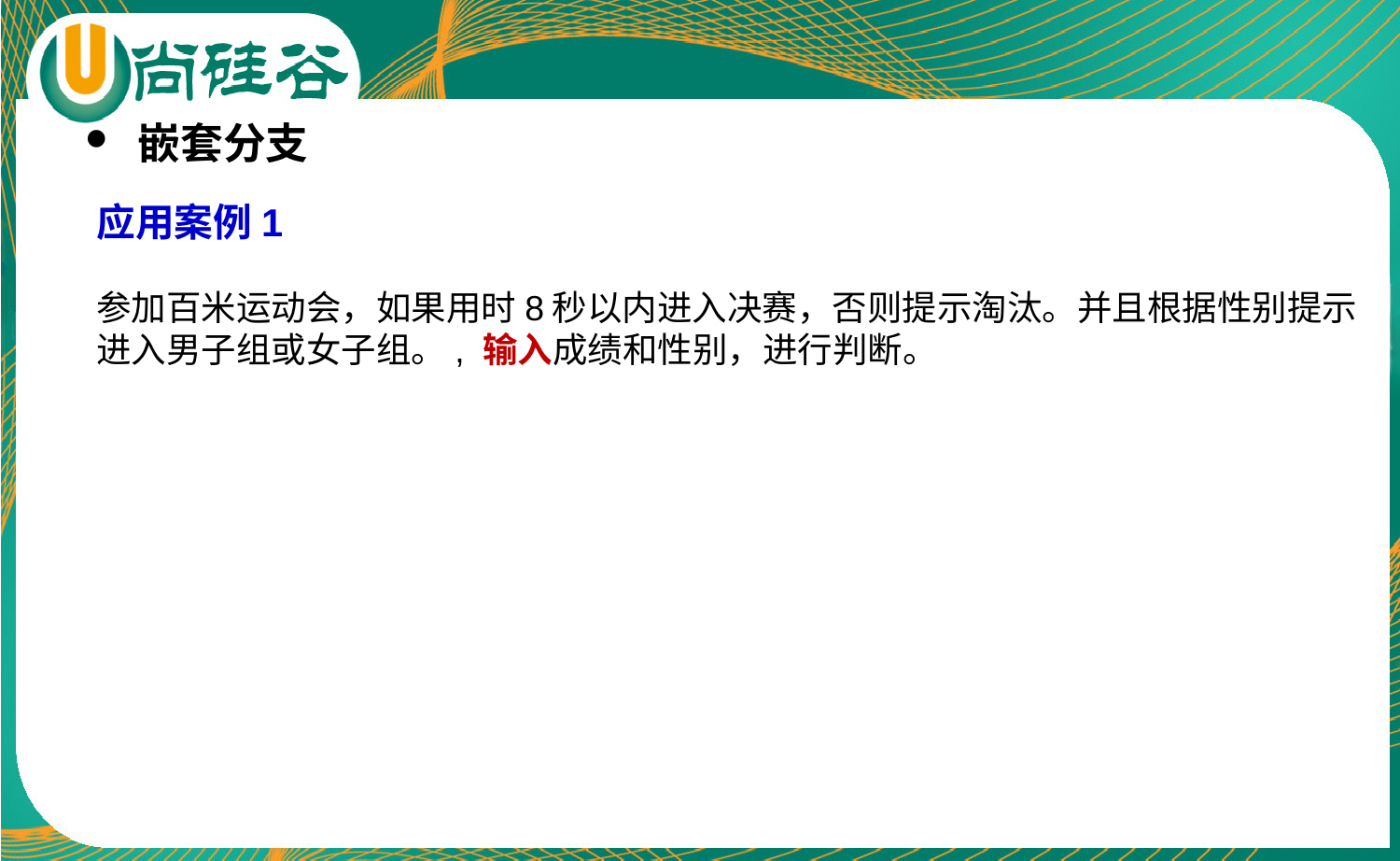

嵌套分支

应用案例1

参加百米运动会，如果用时8秒以内进入决赛，否则提示淘汰。并且根据性别提示进入男子组或女子组。, 输入成绩和性别，进行判断。